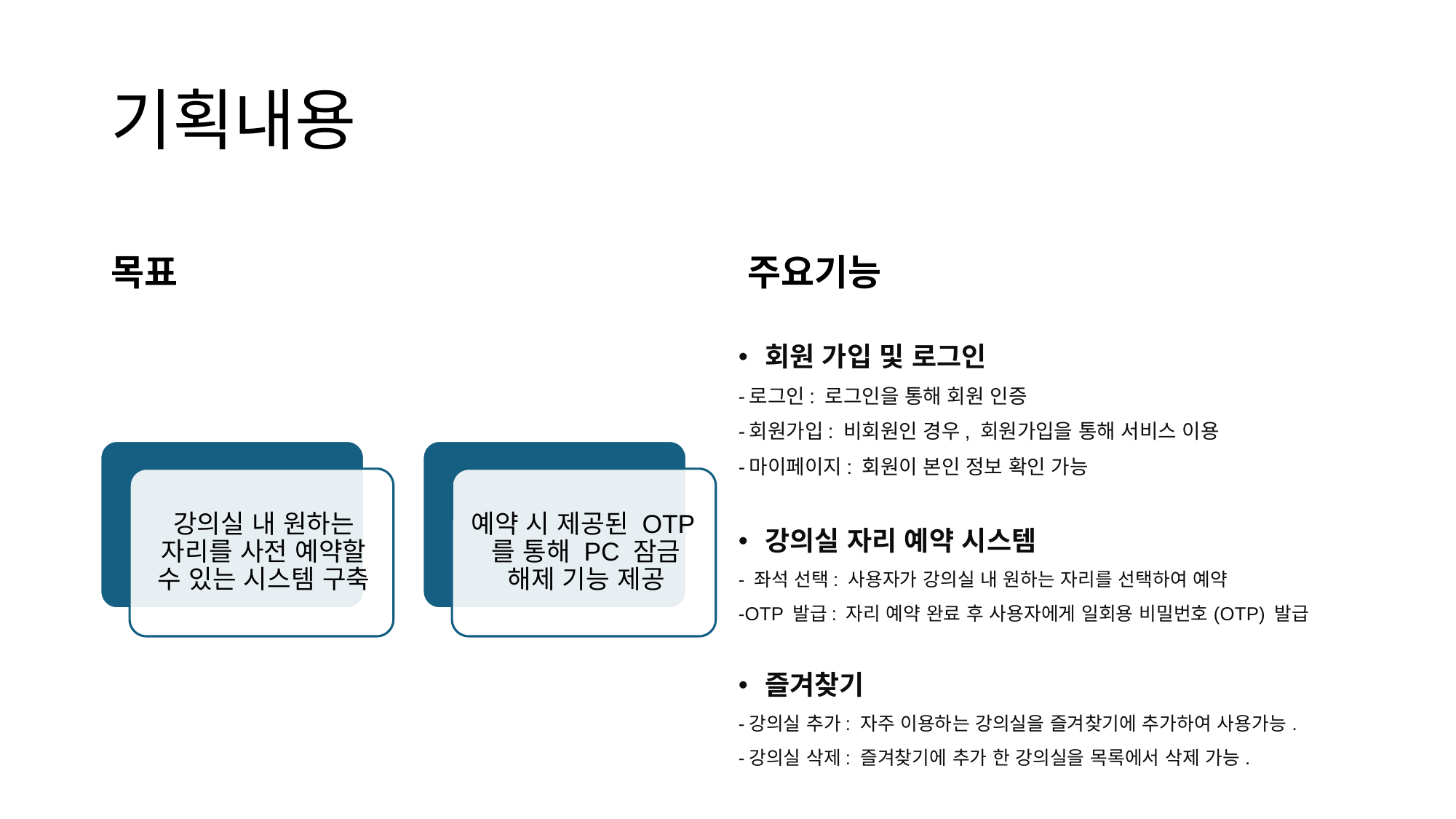

# 기획내용
목표
주요기능
회원 가입 및 로그인
-로그인: 로그인을 통해 회원 인증
-회원가입: 비회원인 경우, 회원가입을 통해 서비스 이용
-마이페이지: 회원이 본인 정보 확인 가능

강의실 자리 예약 시스템
- 좌석 선택: 사용자가 강의실 내 원하는 자리를 선택하여 예약
-OTP 발급: 자리 예약 완료 후 사용자에게 일회용 비밀번호(OTP) 발급

즐겨찾기
-강의실 추가: 자주 이용하는 강의실을 즐겨찾기에 추가하여 사용가능.
-강의실 삭제: 즐겨찾기에 추가 한 강의실을 목록에서 삭제 가능.

강의실 내 원하는 자리를 사전 예약할 수 있는 시스템 구축
예약 시 제공된 OTP를 통해 PC 잠금 해제 기능 제공